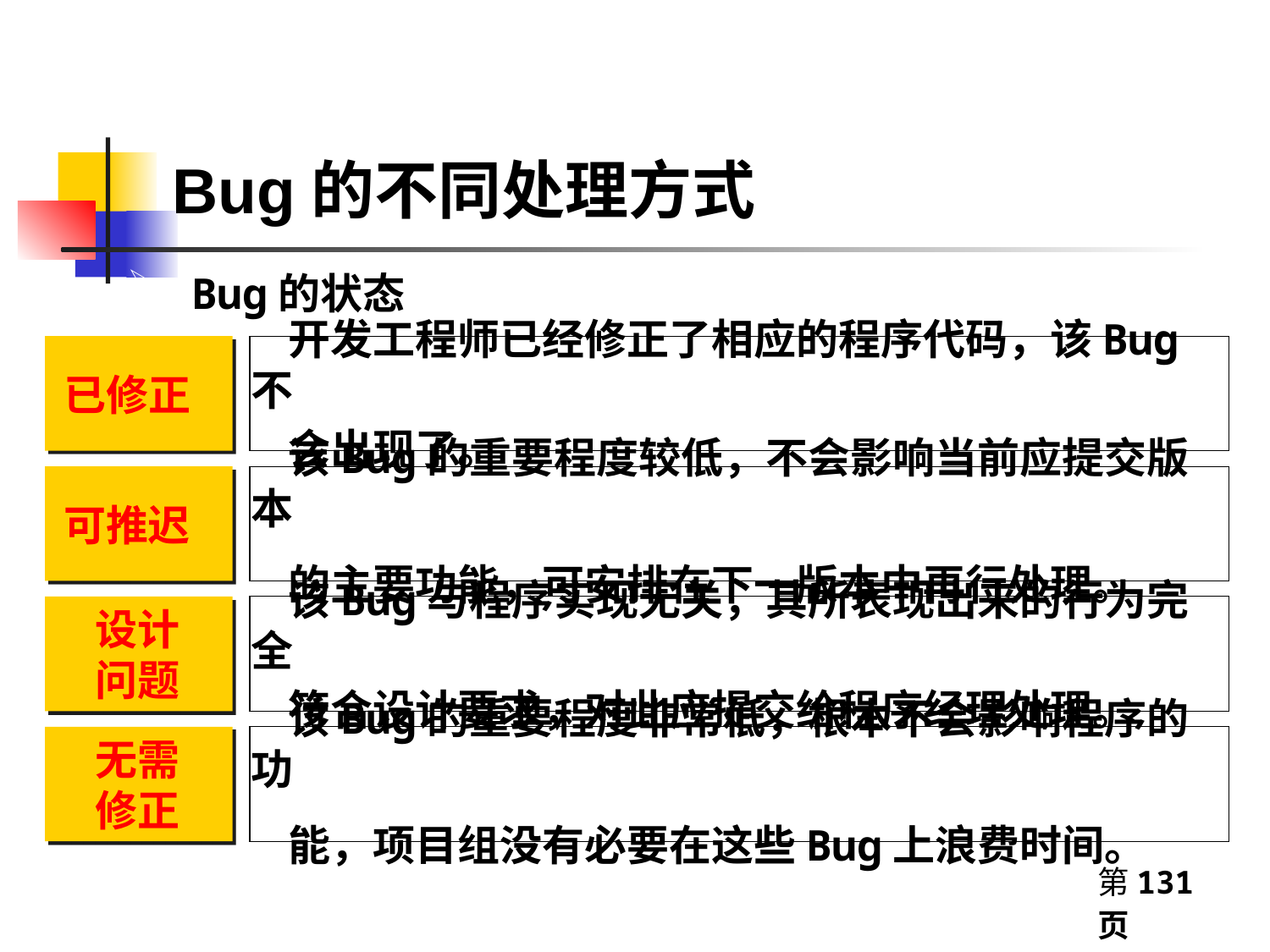

# Bug的不同处理方式
 Bug的状态

开发工程师已经修正了相应的程序代码，该Bug不
会出现了。
已修正
该Bug的重要程度较低，不会影响当前应提交版本
的主要功能，可安排在下一版本中再行处理。

可推迟

该Bug与程序实现无关，其所表现出来的行为完全
符合设计要求，对此应提交给程序经理处理。
设计
问题
该Bug的重要程度非常低，根本不会影响程序的功
能，项目组没有必要在这些Bug上浪费时间。

无需
修正